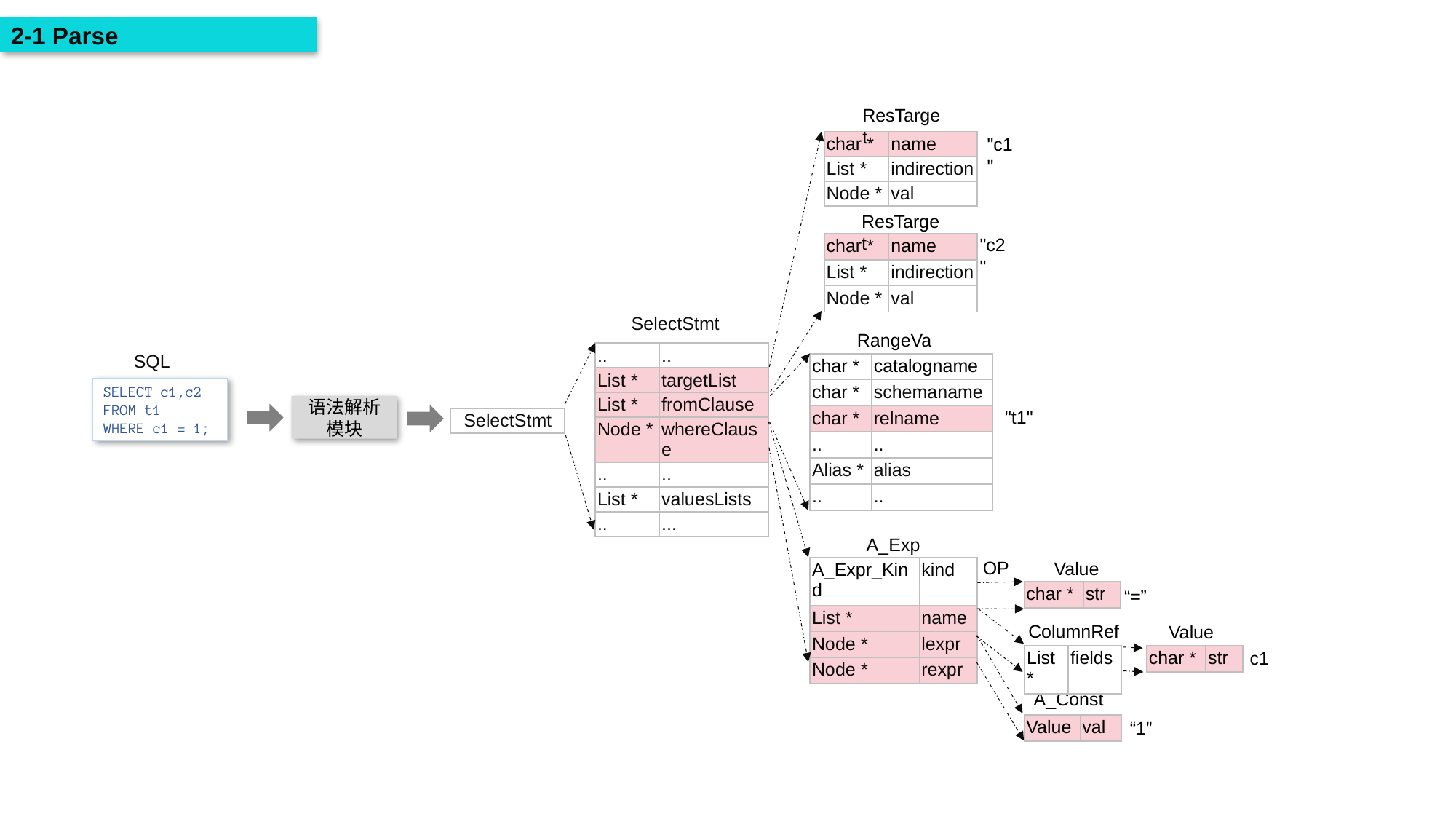

2-1 Parse
ResTarget
"c1"
| char \* | name |
| --- | --- |
| List \* | indirection |
| Node \* | val |
ResTarget
"c2"
| char \* | name |
| --- | --- |
| List \* | indirection |
| Node \* | val |
SelectStmt
RangeVar
| .. | .. |
| --- | --- |
| List \* | targetList |
| List \* | fromClause |
| Node \* | whereClause |
| .. | .. |
| List \* | valuesLists |
| .. | ... |
SQL
| char \* | catalogname |
| --- | --- |
| char \* | schemaname |
| char \* | relname |
| .. | .. |
| Alias \* | alias |
| .. | .. |
SELECT c1,c2
FROM t1
WHERE c1 = 1;
语法解析模块
"t1"

| SelectStmt |
| --- |
A_Expr
OP
Value
| A\_Expr\_Kind | kind |
| --- | --- |
| List \* | name |
| Node \* | lexpr |
| Node \* | rexpr |
“=”
| char \* | str |
| --- | --- |
ColumnRef
Value
c1
| List \* | fields |
| --- | --- |
| char \* | str |
| --- | --- |
A_Const
“1”
| Value | val |
| --- | --- |